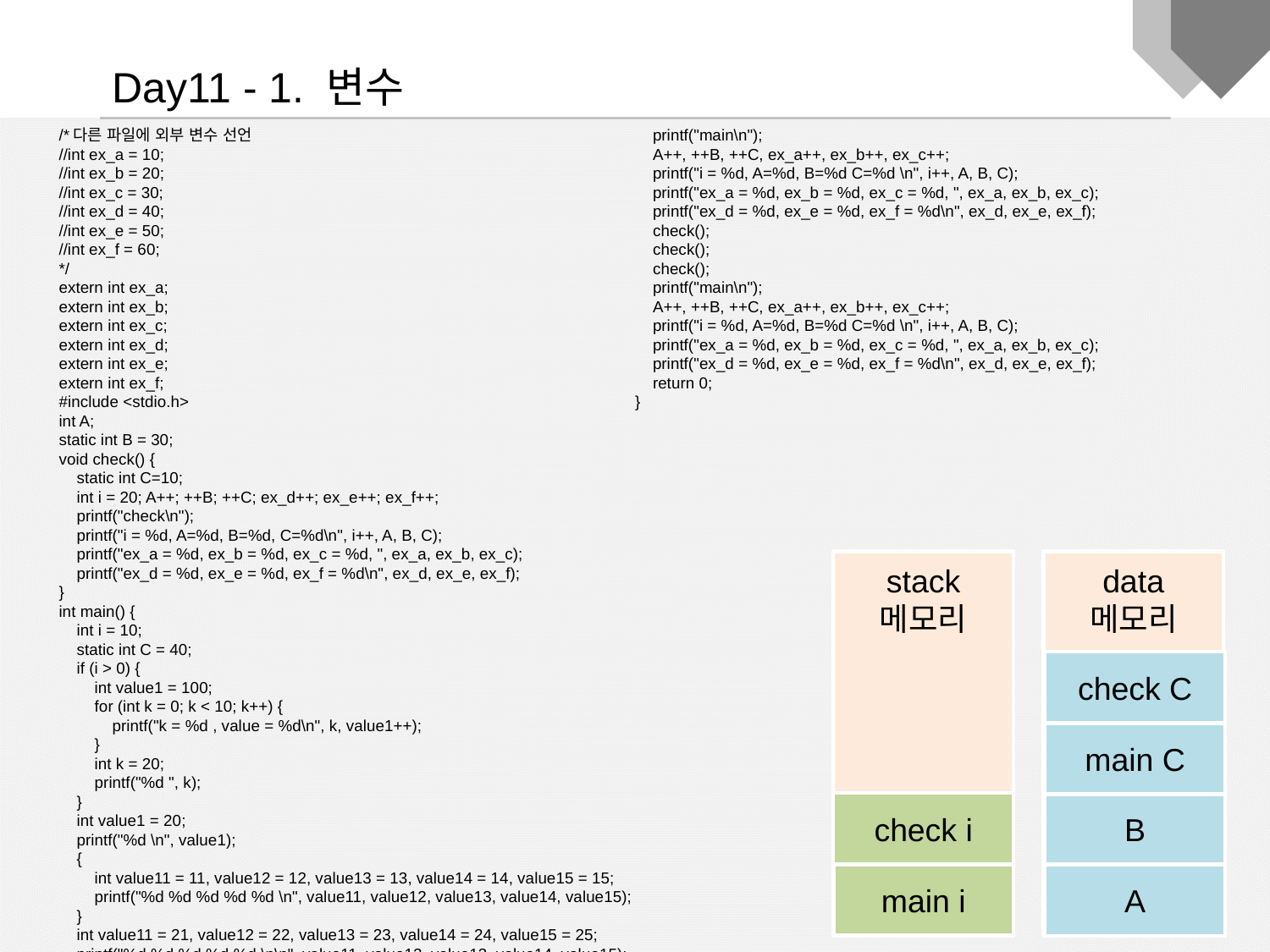

Day11 - 1. 변수
/*다른 파일에 외부 변수 선언
//int ex_a = 10;
//int ex_b = 20;
//int ex_c = 30;
//int ex_d = 40;
//int ex_e = 50;
//int ex_f = 60;
*/
extern int ex_a;
extern int ex_b;
extern int ex_c;
extern int ex_d;
extern int ex_e;
extern int ex_f;
#include <stdio.h>
int A;
static int B = 30;
void check() {
    static int C=10;
    int i = 20; A++; ++B; ++C; ex_d++; ex_e++; ex_f++;
    printf("check\n");
    printf("i = %d, A=%d, B=%d, C=%d\n", i++, A, B, C);
    printf("ex_a = %d, ex_b = %d, ex_c = %d, ", ex_a, ex_b, ex_c);
    printf("ex_d = %d, ex_e = %d, ex_f = %d\n", ex_d, ex_e, ex_f);
}
int main() {
    int i = 10;
    static int C = 40;
    if (i > 0) {
        int value1 = 100;
        for (int k = 0; k < 10; k++) {
            printf("k = %d , value = %d\n", k, value1++);
        }
        int k = 20;
        printf("%d ", k);
    }
    int value1 = 20;
    printf("%d \n", value1);
    {
        int value11 = 11, value12 = 12, value13 = 13, value14 = 14, value15 = 15;
        printf("%d %d %d %d %d \n", value11, value12, value13, value14, value15);
    }
    int value11 = 21, value12 = 22, value13 = 23, value14 = 24, value15 = 25;
    printf("%d %d %d %d %d \n\n", value11, value12, value13, value14, value15);
    printf("main\n");
    A++, ++B, ++C, ex_a++, ex_b++, ex_c++;
    printf("i = %d, A=%d, B=%d C=%d \n", i++, A, B, C);
    printf("ex_a = %d, ex_b = %d, ex_c = %d, ", ex_a, ex_b, ex_c);
    printf("ex_d = %d, ex_e = %d, ex_f = %d\n", ex_d, ex_e, ex_f);
    check();
    check();
    check();
    printf("main\n");
    A++, ++B, ++C, ex_a++, ex_b++, ex_c++;
    printf("i = %d, A=%d, B=%d C=%d \n", i++, A, B, C);
    printf("ex_a = %d, ex_b = %d, ex_c = %d, ", ex_a, ex_b, ex_c);
    printf("ex_d = %d, ex_e = %d, ex_f = %d\n", ex_d, ex_e, ex_f);
    return 0;
}
stack
메모리

data
메모리

check C
main C
check i
B
main i
A